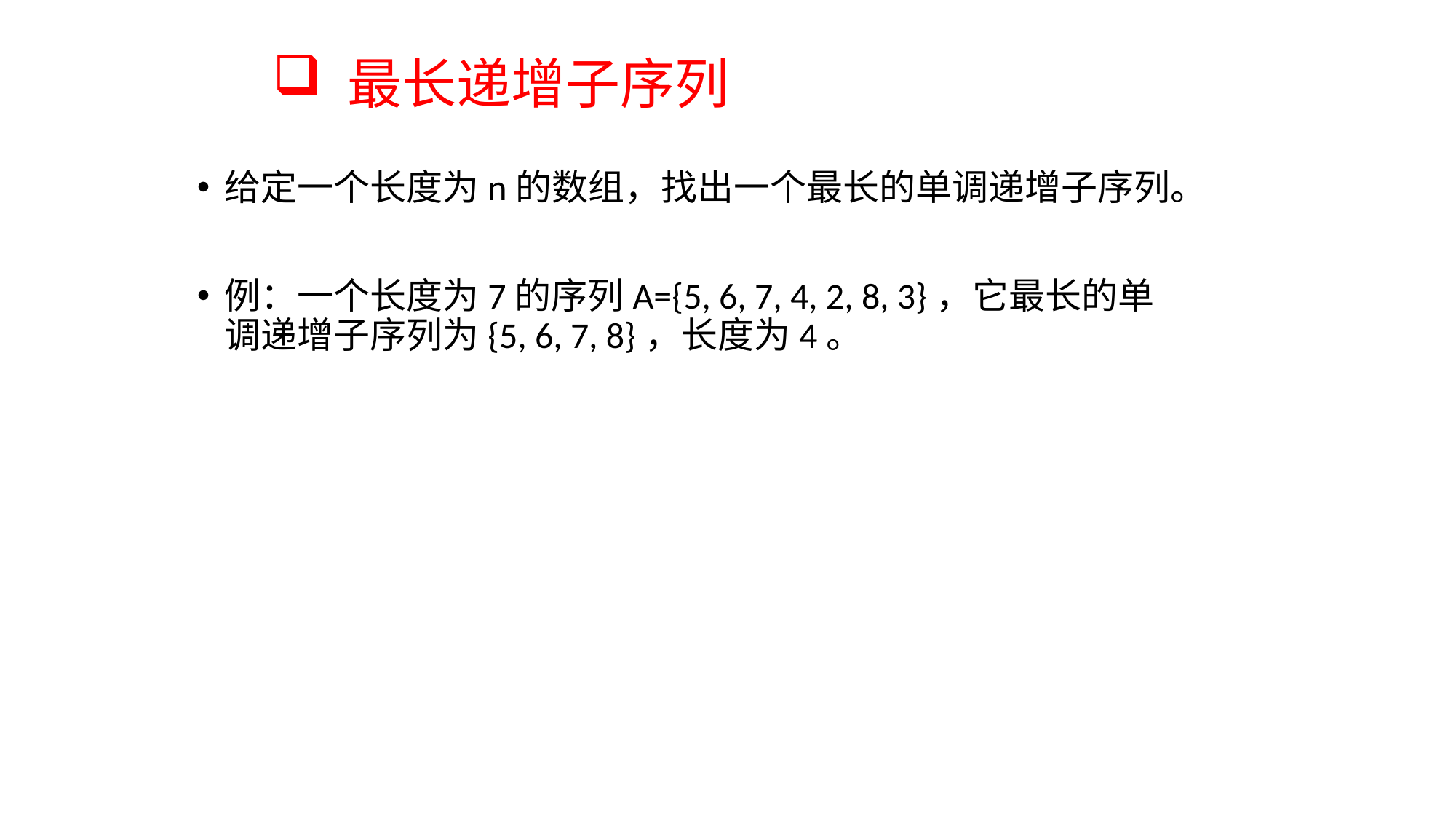

# 最长递增子序列
给定一个长度为n的数组，找出一个最长的单调递增子序列。

例：一个长度为7的序列A={5, 6, 7, 4, 2, 8, 3}，它最长的单调递增子序列为{5, 6, 7, 8}，长度为4。